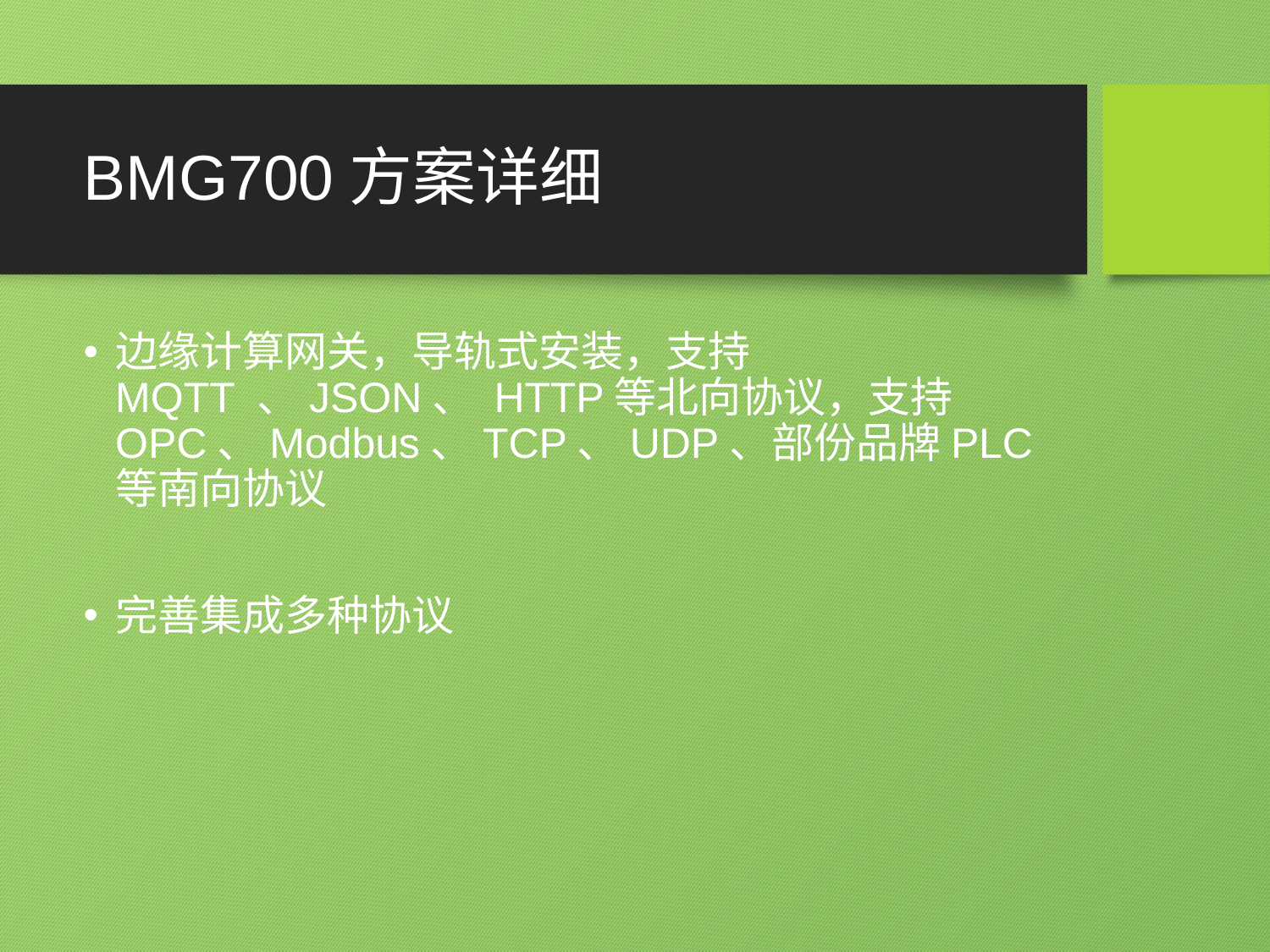

# BMG700方案详细
边缘计算网关，导轨式安装，支持MQTT 、JSON、 HTTP等北向协议，支持OPC、Modbus、TCP、UDP、部份品牌PLC等南向协议

完善集成多种协议